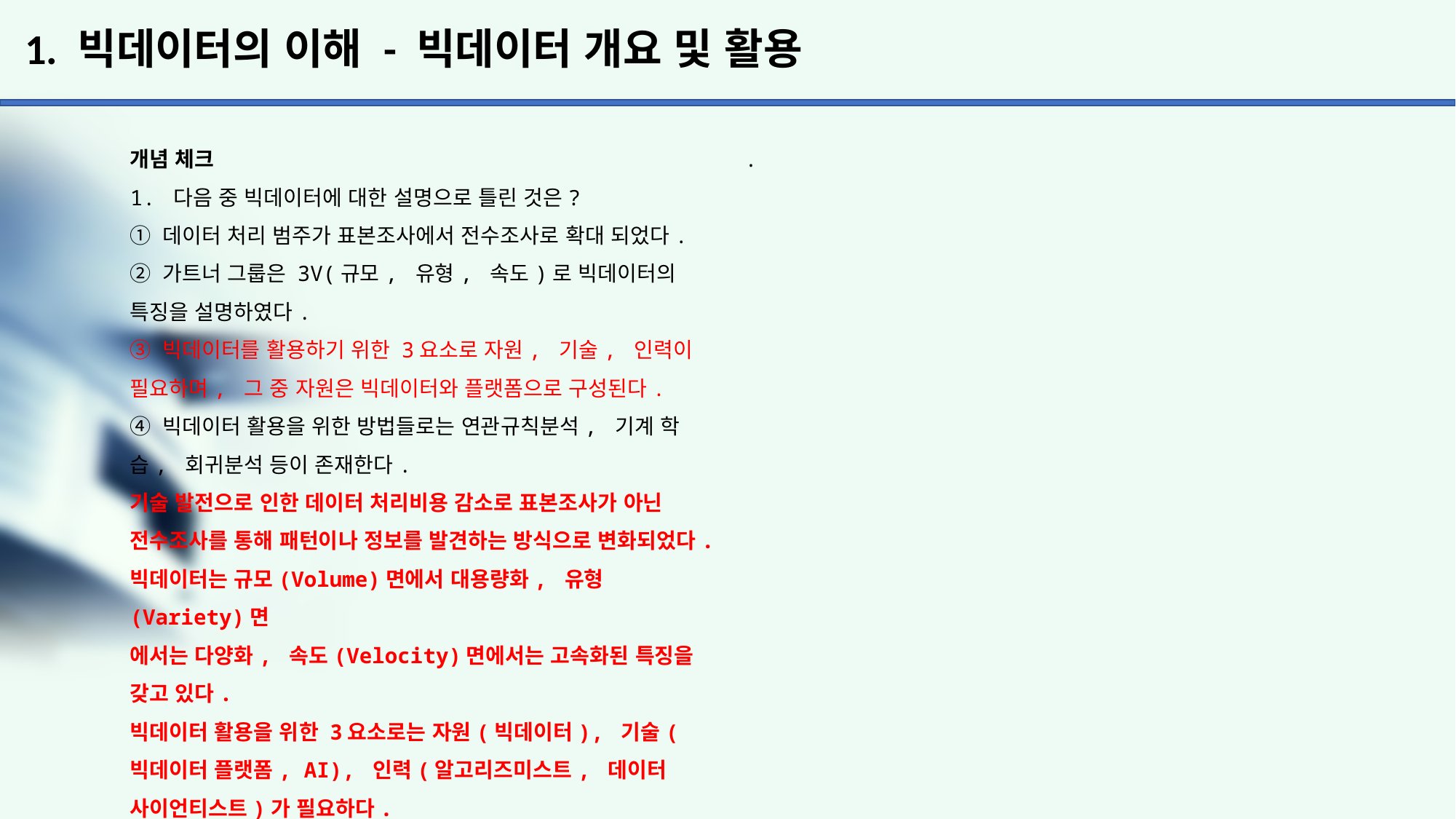

# 1. 빅데이터의 이해 - 빅데이터 개요 및 활용
개념 체크
1. 다음 중 빅데이터에 대한 설명으로 틀린 것은?
① 데이터 처리 범주가 표본조사에서 전수조사로 확대 되었다.
② 가트너 그룹은 3V(규모, 유형, 속도)로 빅데이터의 특징을 설명하였다.
③ 빅데이터를 활용하기 위한 3요소로 자원, 기술, 인력이 필요하며, 그 중 자원은 빅데이터와 플랫폼으로 구성된다.
④ 빅데이터 활용을 위한 방법들로는 연관규칙분석, 기계 학습, 회귀분석 등이 존재한다.
기술 발전으로 인한 데이터 처리비용 감소로 표본조사가 아닌 전수조사를 통해 패턴이나 정보를 발견하는 방식으로 변화되었다.
빅데이터는 규모(Volume)면에서 대용량화, 유형(Variety)면
에서는 다양화, 속도(Velocity)면에서는 고속화된 특징을 갖고 있다.
빅데이터 활용을 위한 3요소로는 자원(빅데이터), 기술(빅데이터 플랫폼, AI), 인력(알고리즈미스트, 데이터
사이언티스트)가 필요하다.
빅데이터 활용을 위한 기본 테크닉은 연관규칙분석, 유형 분석, 유전 알고리즘, 기계학습, 회귀분석, 감정분석, SNS
소셜 네트워크 분석 등이 있다.
.